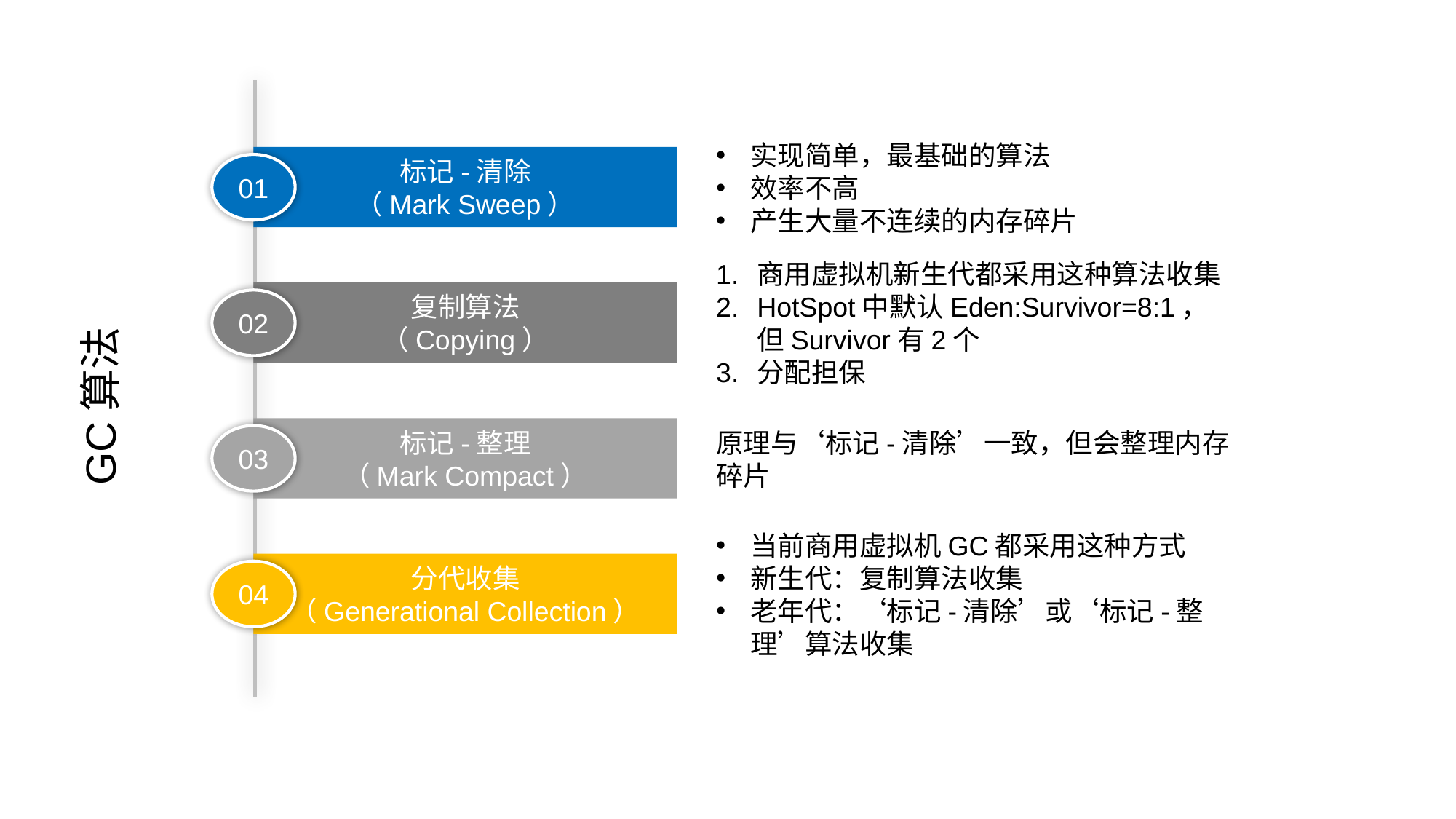

标记-清除
（Mark Sweep）
实现简单，最基础的算法
效率不高
产生大量不连续的内存碎片
01
商用虚拟机新生代都采用这种算法收集
HotSpot中默认Eden:Survivor=8:1，但Survivor有2个
分配担保
复制算法
（Copying）
02
GC算法
原理与‘标记-清除’一致，但会整理内存碎片
标记-整理
（Mark Compact）
03
当前商用虚拟机GC都采用这种方式
新生代：复制算法收集
老年代：‘标记-清除’或‘标记-整理’算法收集
分代收集
（Generational Collection）
04